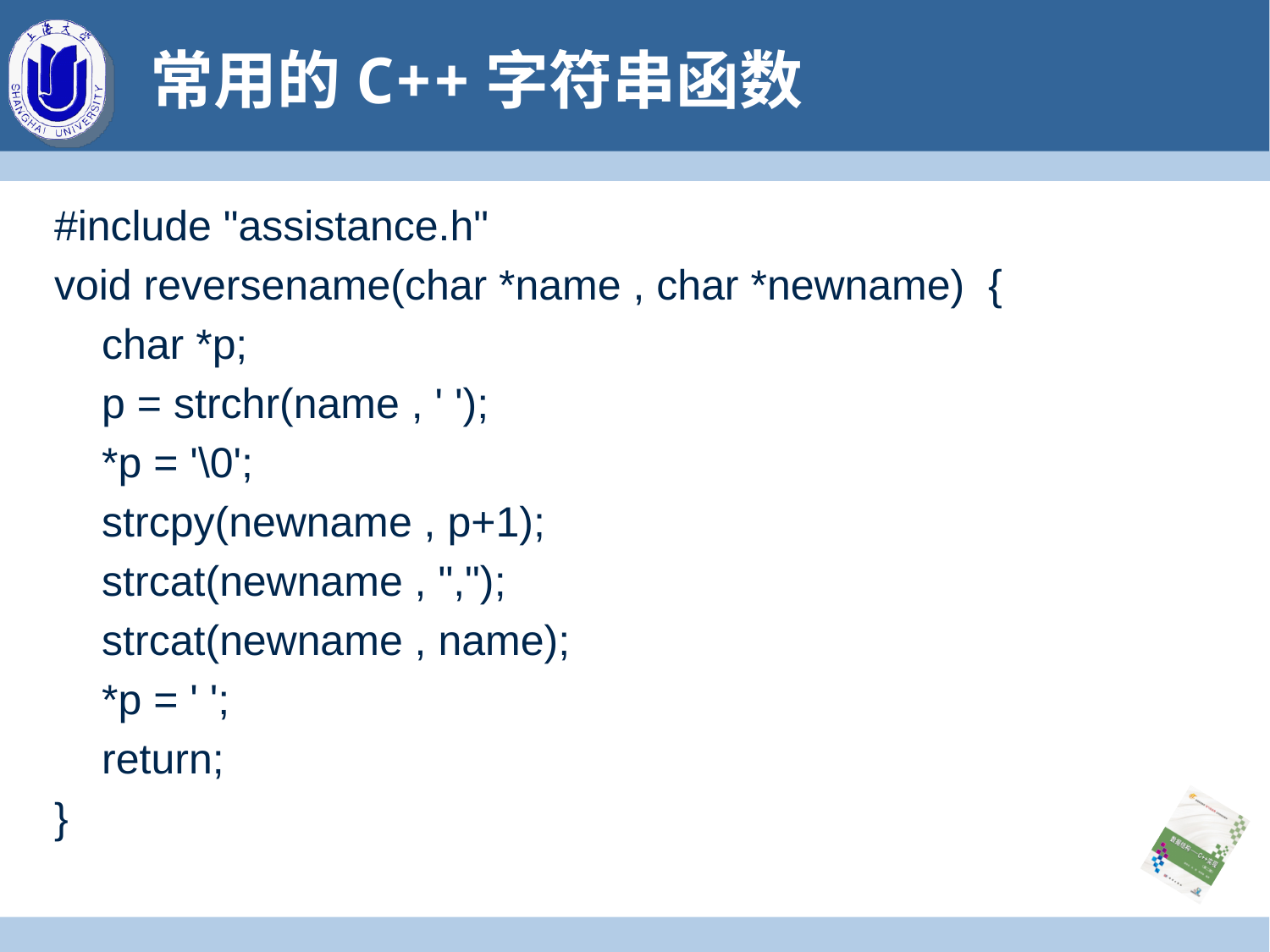

# 常用的C++字符串函数
#include "assistance.h"
void reversename(char *name , char *newname)  {
    char *p;
    p = strchr(name , ' ');
    *p = '\0';
    strcpy(newname , p+1);
    strcat(newname , ",");
    strcat(newname , name);
    *p = ' ';
    return;
}